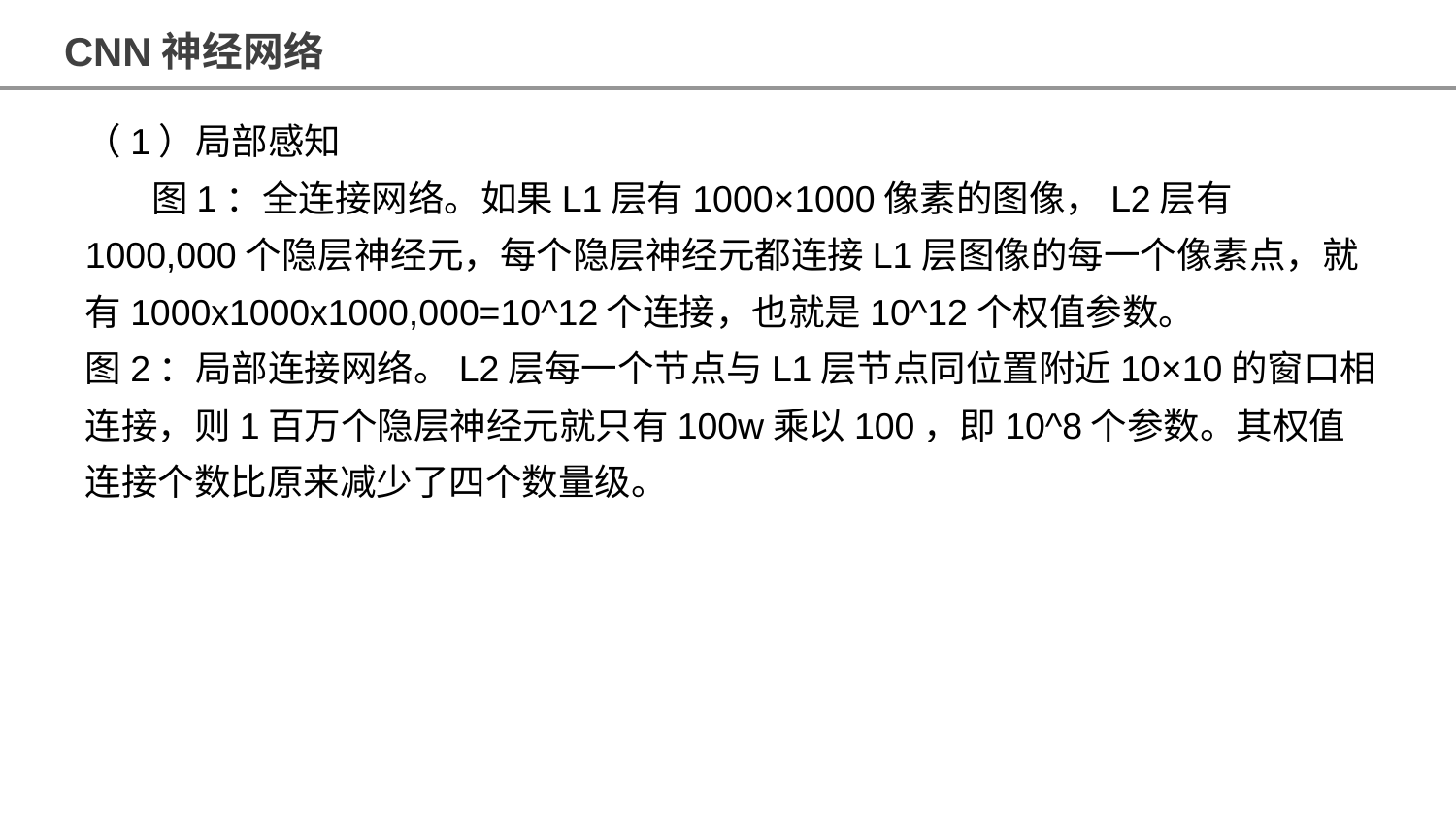

CNN神经网络
（1）局部感知
       图1：全连接网络。如果L1层有1000×1000像素的图像，L2层有1000,000个隐层神经元，每个隐层神经元都连接L1层图像的每一个像素点，就有1000x1000x1000,000=10^12个连接，也就是10^12个权值参数。
图2：局部连接网络。L2层每一个节点与L1层节点同位置附近10×10的窗口相连接，则1百万个隐层神经元就只有100w乘以100，即10^8个参数。其权值连接个数比原来减少了四个数量级。